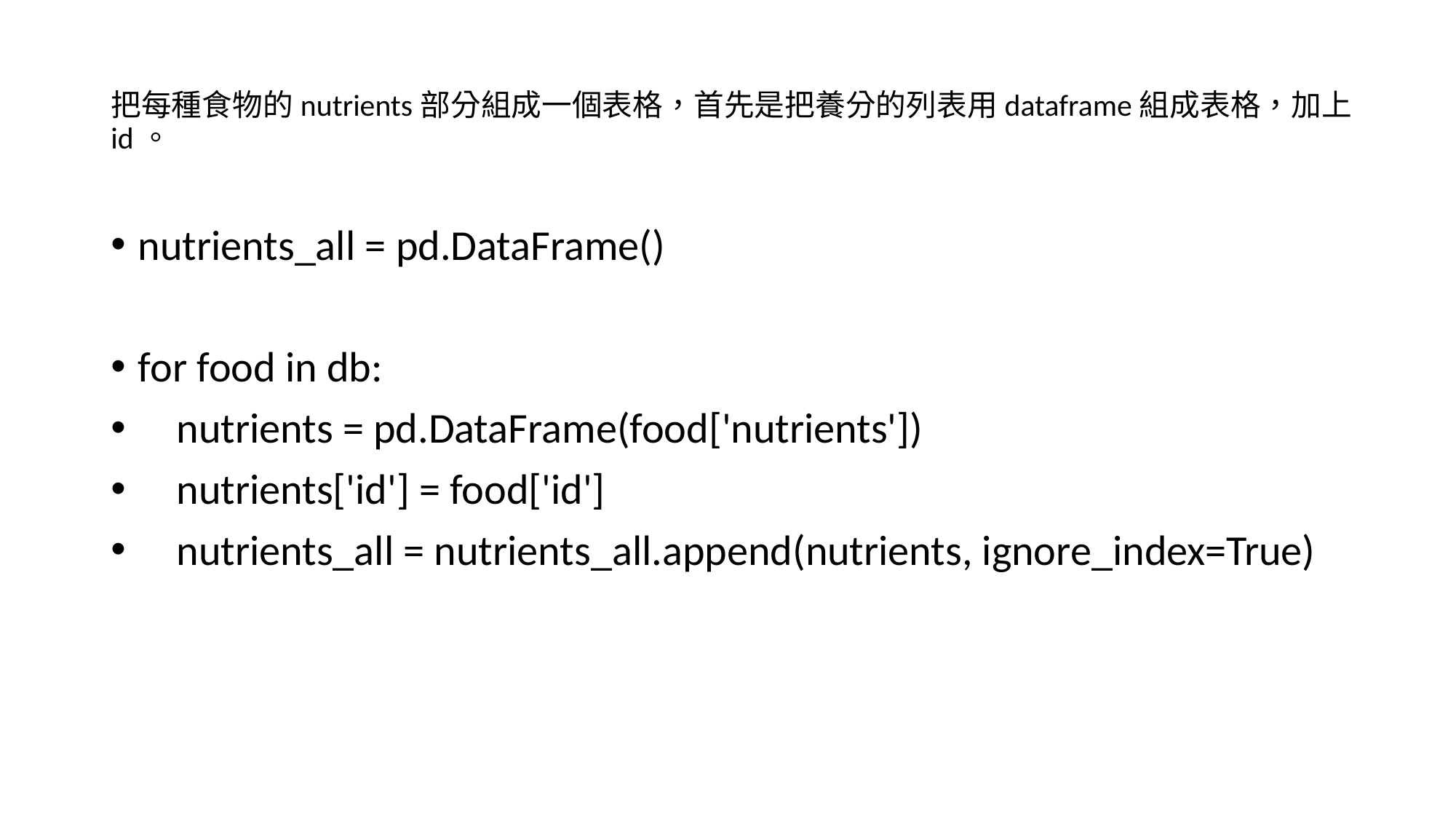

# 把每種食物的nutrients部分組成一個表格，首先是把養分的列表用dataframe組成表格，加上id。
nutrients_all = pd.DataFrame()

for food in db:
    nutrients = pd.DataFrame(food['nutrients'])
    nutrients['id'] = food['id']
    nutrients_all = nutrients_all.append(nutrients, ignore_index=True)